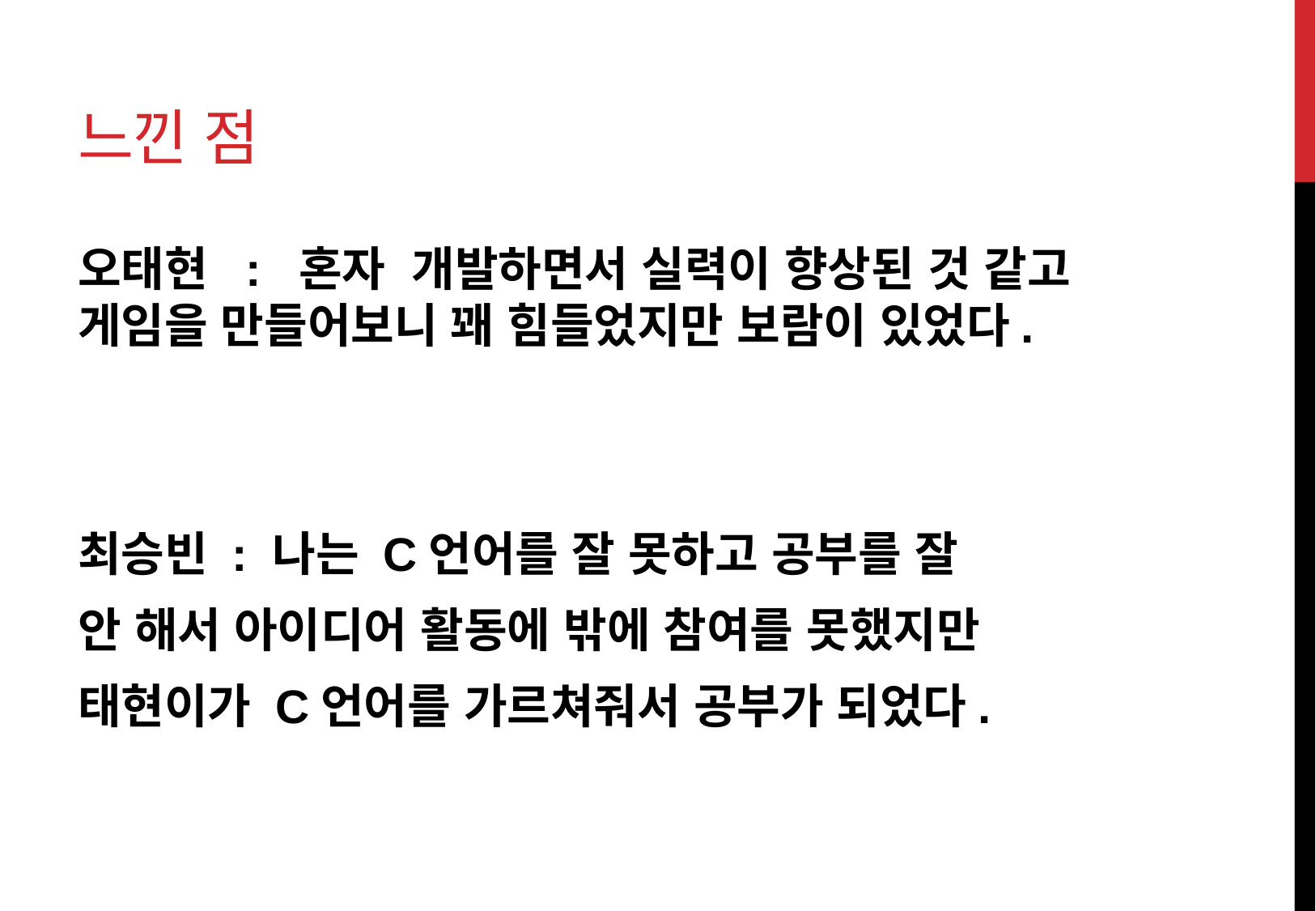

# 느낀 점
오태현  :  혼자  개발하면서 실력이 향상된 것 같고 게임을 만들어보니 꽤 힘들었지만 보람이 있었다.

최승빈 : 나는 C언어를 잘 못하고 공부를 잘
안 해서 아이디어 활동에 밖에 참여를 못했지만
태현이가 C언어를 가르쳐줘서 공부가 되었다.